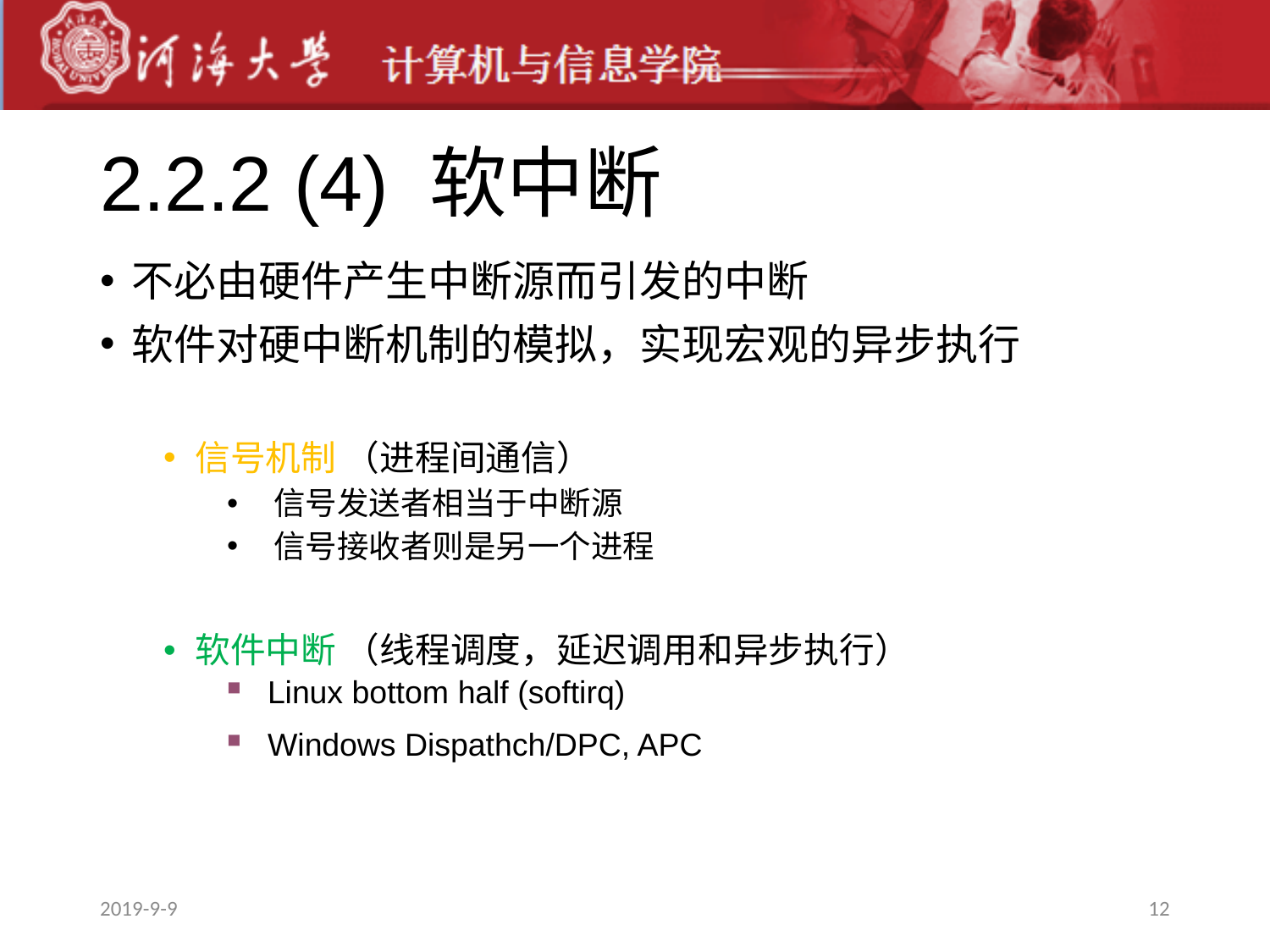

# 2.2.2 (4) 软中断
不必由硬件产生中断源而引发的中断
软件对硬中断机制的模拟，实现宏观的异步执行

信号机制 （进程间通信）
 信号发送者相当于中断源
 信号接收者则是另一个进程

软件中断 （线程调度，延迟调用和异步执行）
 Linux bottom half (softirq)
 Windows Dispathch/DPC, APC

2019-9-9
12